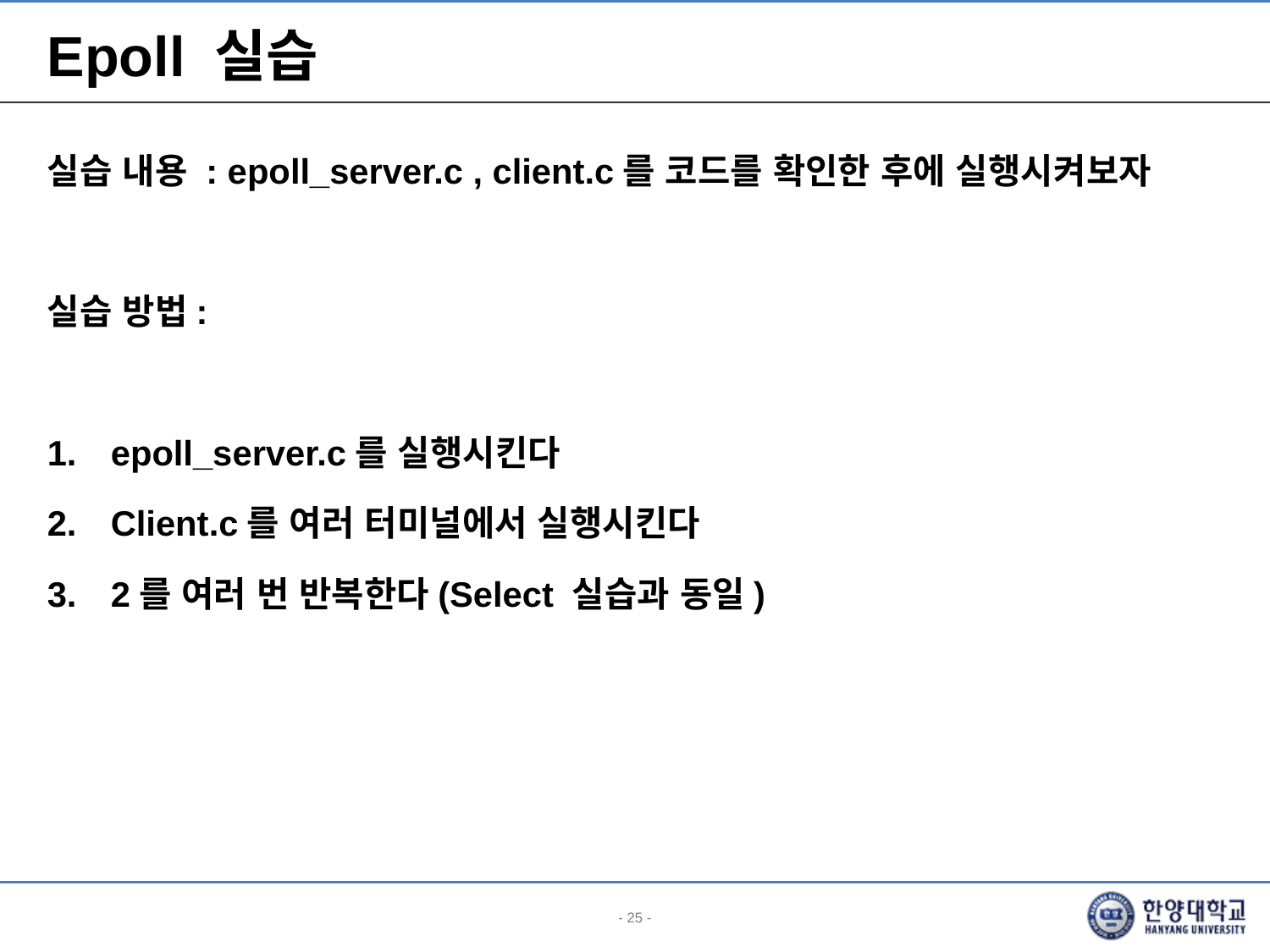

# Epoll 실습
실습 내용 : epoll_server.c , client.c를 코드를 확인한 후에 실행시켜보자

실습 방법:

epoll_server.c를 실행시킨다
Client.c를 여러 터미널에서 실행시킨다
2를 여러 번 반복한다(Select 실습과 동일)